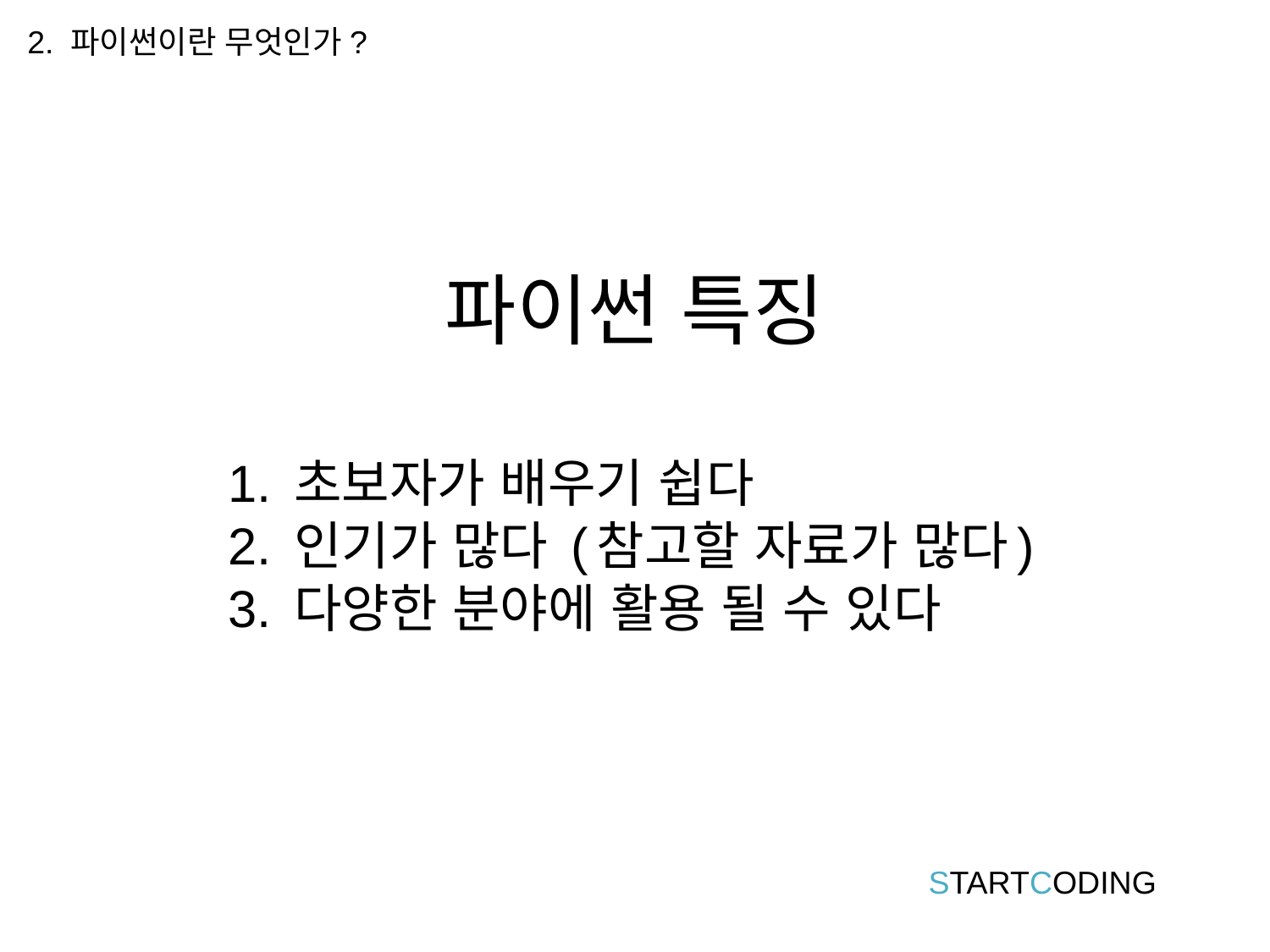

2. 파이썬이란 무엇인가?
# 파이썬 특징
1. 초보자가 배우기 쉽다
2. 인기가 많다 (참고할 자료가 많다)
3. 다양한 분야에 활용 될 수 있다
STARTCODING